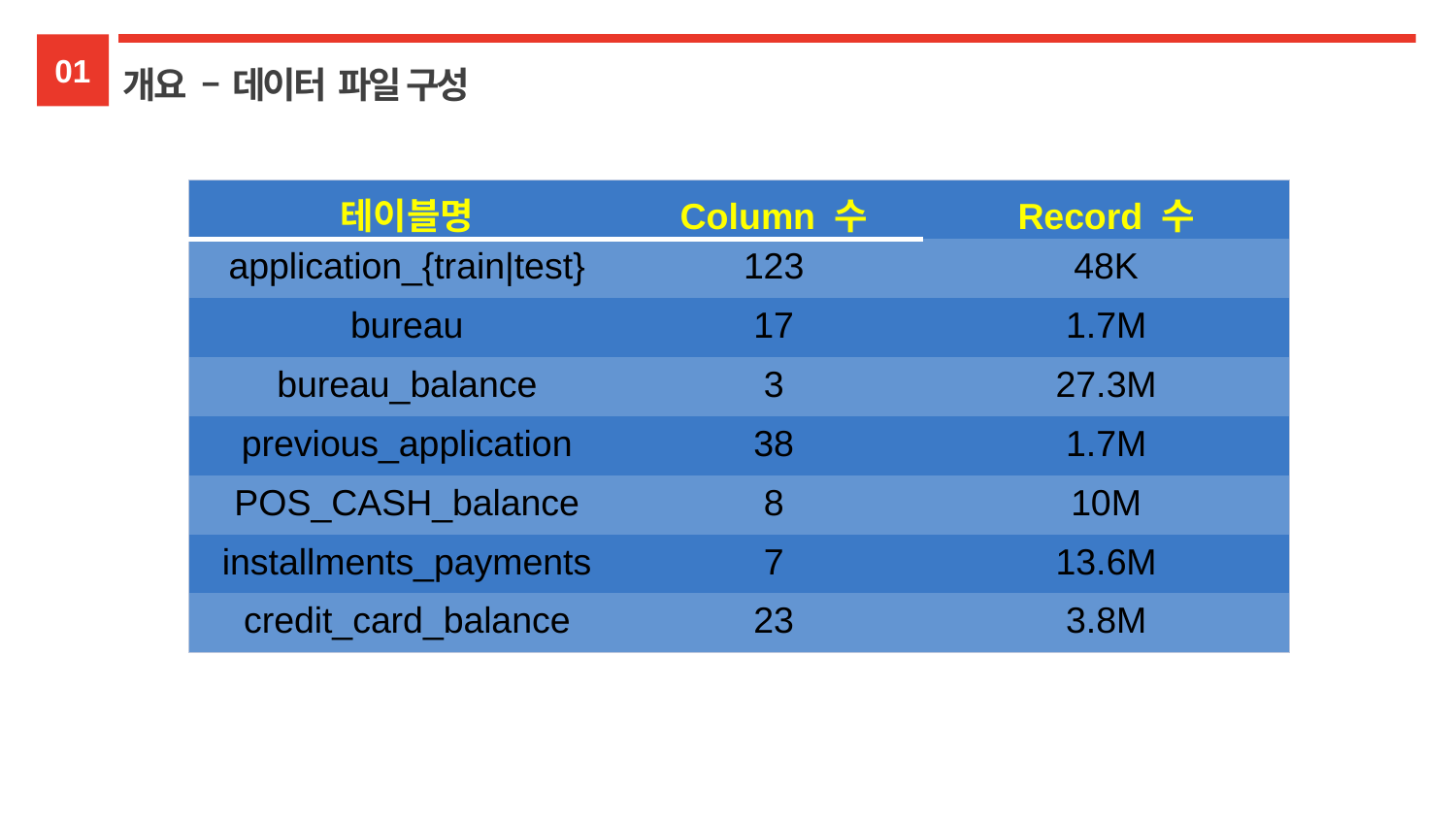

01
개요  –  데이터  파일 구성
| 테이블명 | Column 수 | Record 수 |
| --- | --- | --- |
| application\_{train|test} | 123 | 48K |
| bureau | 17 | 1.7M |
| bureau\_balance | 3 | 27.3M |
| previous\_application | 38 | 1.7M |
| POS\_CASH\_balance | 8 | 10M |
| installments\_payments | 7 | 13.6M |
| credit\_card\_balance | 23 | 3.8M |